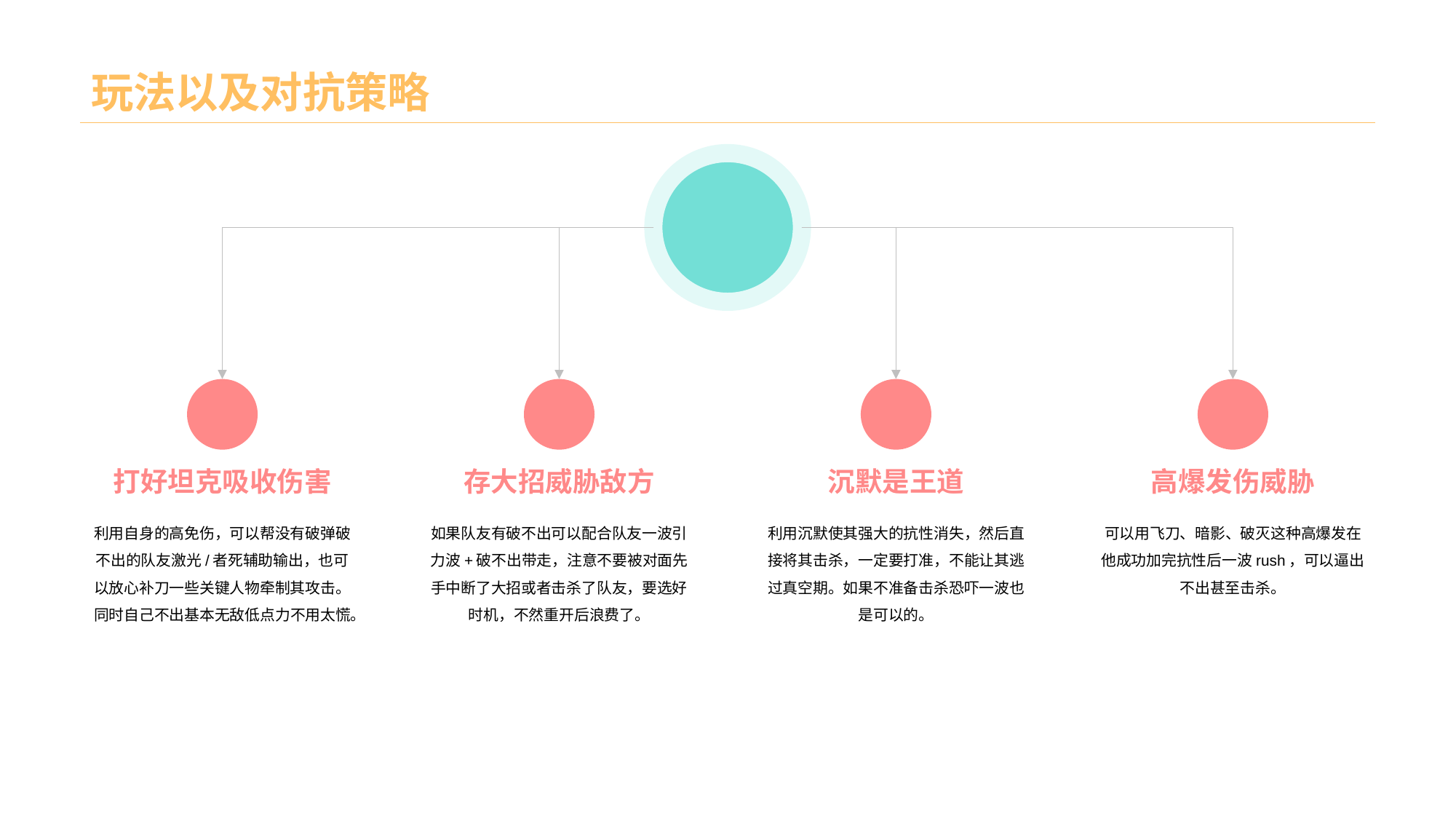

# 玩法以及对抗策略

打好坦克吸收伤害
存大招威胁敌方
沉默是王道
高爆发伤威胁
利用自身的高免伤，可以帮没有破弹破不出的队友激光/者死辅助输出，也可以放心补刀一些关键人物牵制其攻击。同时自己不出基本无敌低点力不用太慌。
如果队友有破不出可以配合队友一波引力波+破不出带走，注意不要被对面先手中断了大招或者击杀了队友，要选好时机，不然重开后浪费了。
利用沉默使其强大的抗性消失，然后直接将其击杀，一定要打准，不能让其逃过真空期。如果不准备击杀恐吓一波也是可以的。
可以用飞刀、暗影、破灭这种高爆发在他成功加完抗性后一波rush，可以逼出不出甚至击杀。